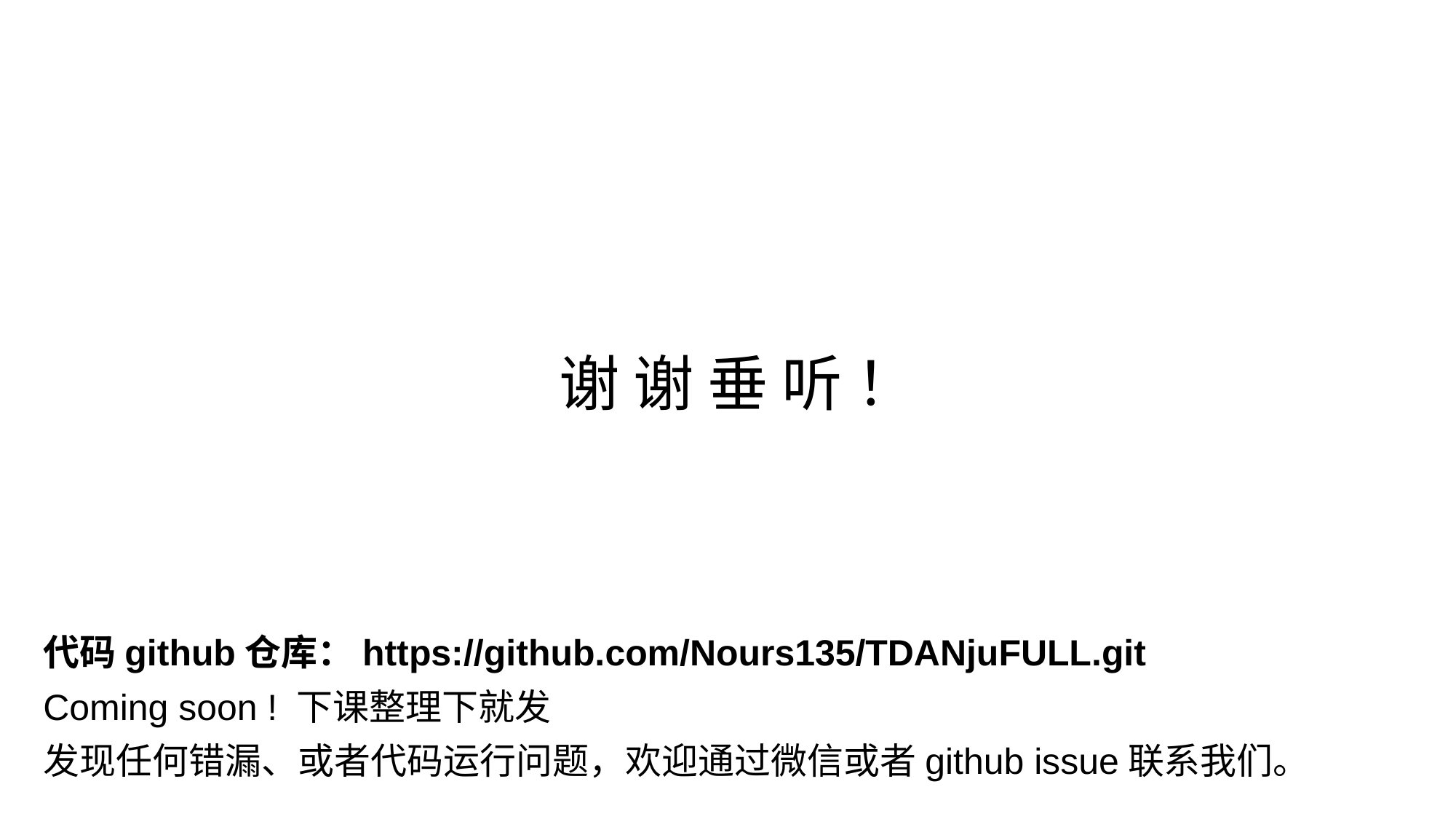

谢 谢 垂 听 ！
代码github仓库：https://github.com/Nours135/TDANjuFULL.git
Coming soon ! 下课整理下就发
发现任何错漏、或者代码运行问题，欢迎通过微信或者github issue联系我们。